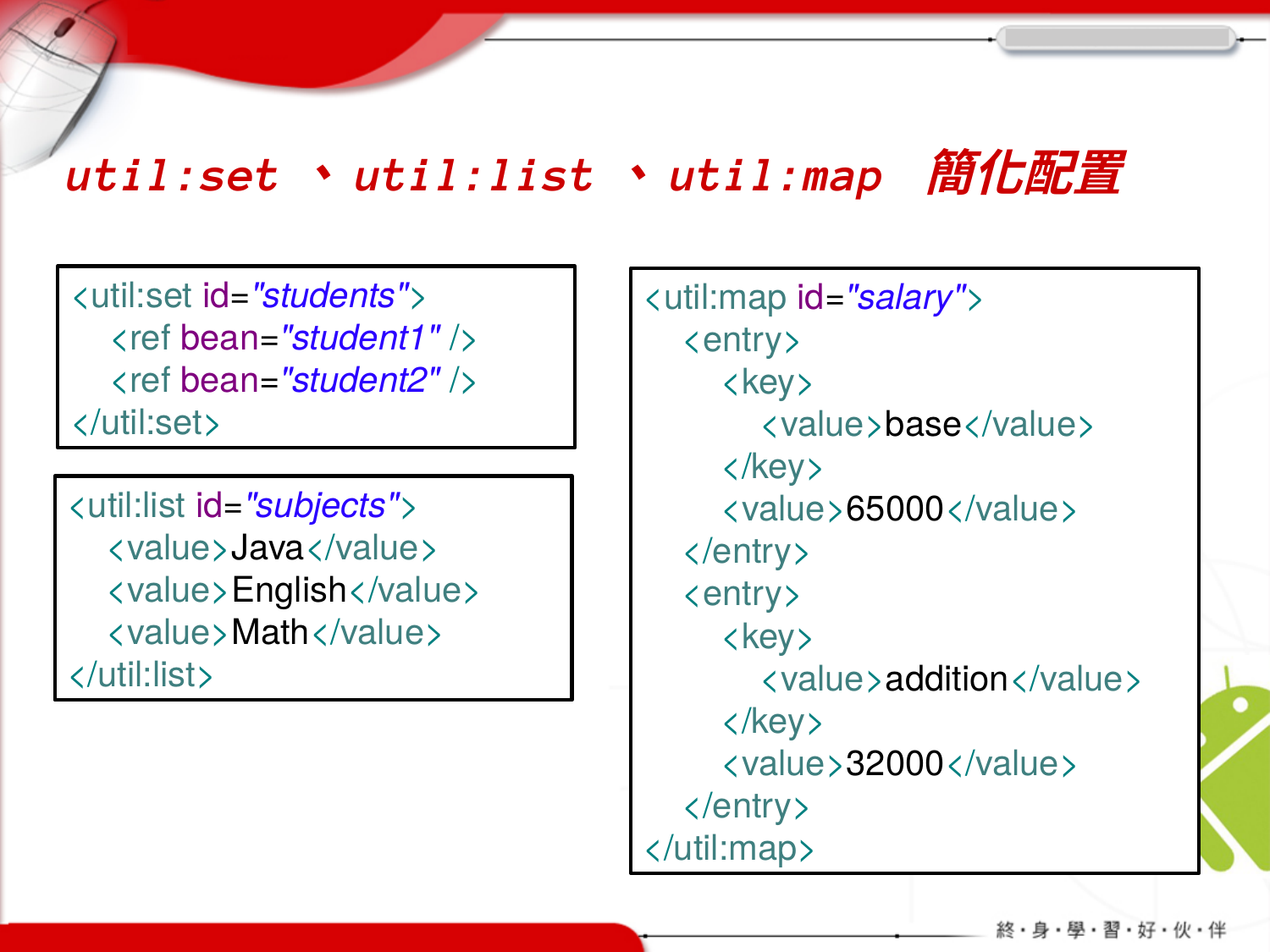

# util:set、util:list、util:map 簡化配置
<util:set id="students">
    <ref bean="student1" />
    <ref bean="student2" />
</util:set>
<util:map id="salary">
    <entry>
        <key>
            <value>base</value>
        </key>
        <value>65000</value>
    </entry>
    <entry>
        <key>
            <value>addition</value>
        </key>
        <value>32000</value>
    </entry>
</util:map>
<util:list id="subjects">
    <value>Java</value>
    <value>English</value>
    <value>Math</value>
</util:list>